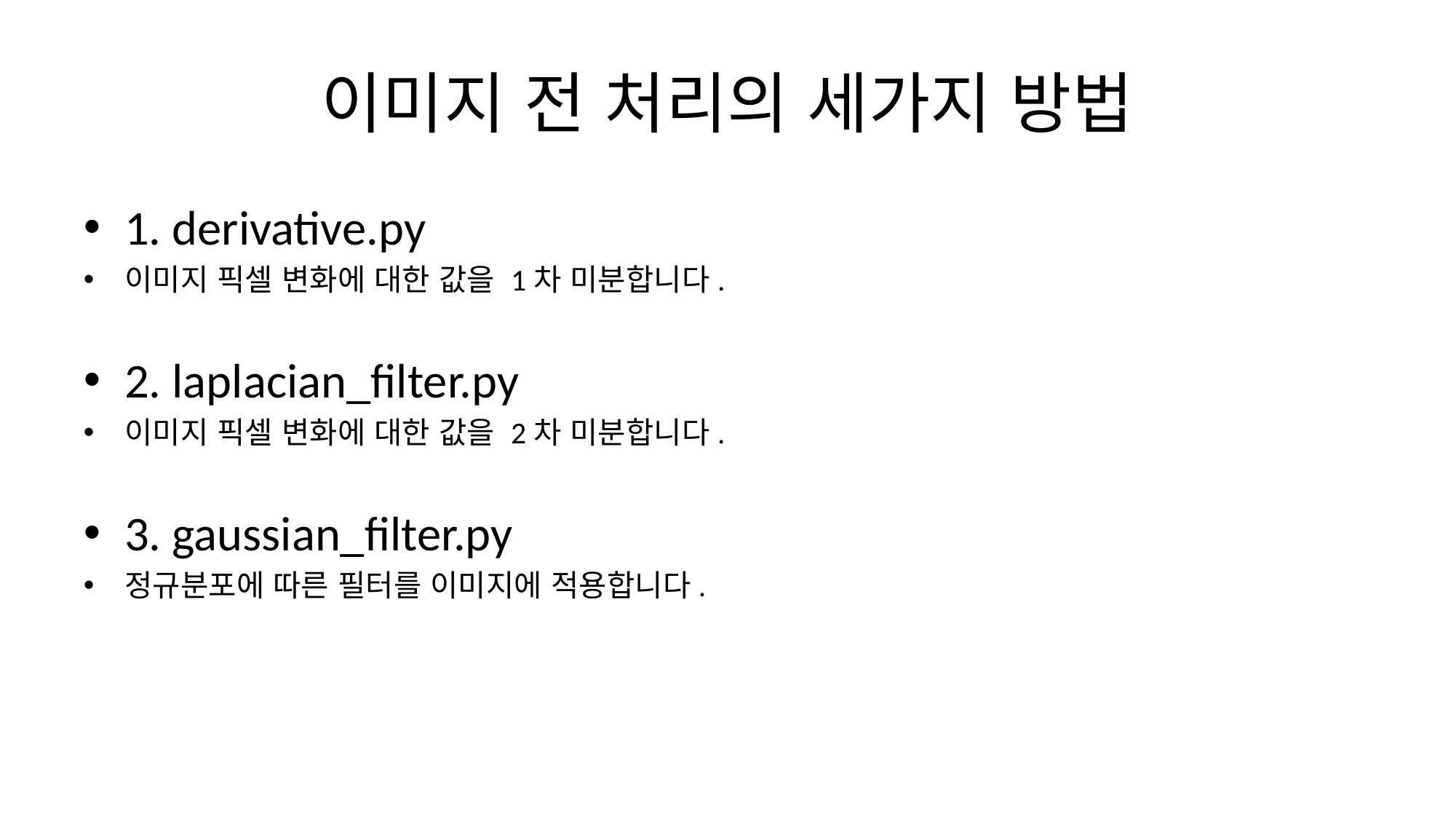

# 이미지 전 처리의 세가지 방법
1. derivative.py
이미지 픽셀 변화에 대한 값을 1차 미분합니다.

2. laplacian_filter.py
이미지 픽셀 변화에 대한 값을 2차 미분합니다.

3. gaussian_filter.py
정규분포에 따른 필터를 이미지에 적용합니다.